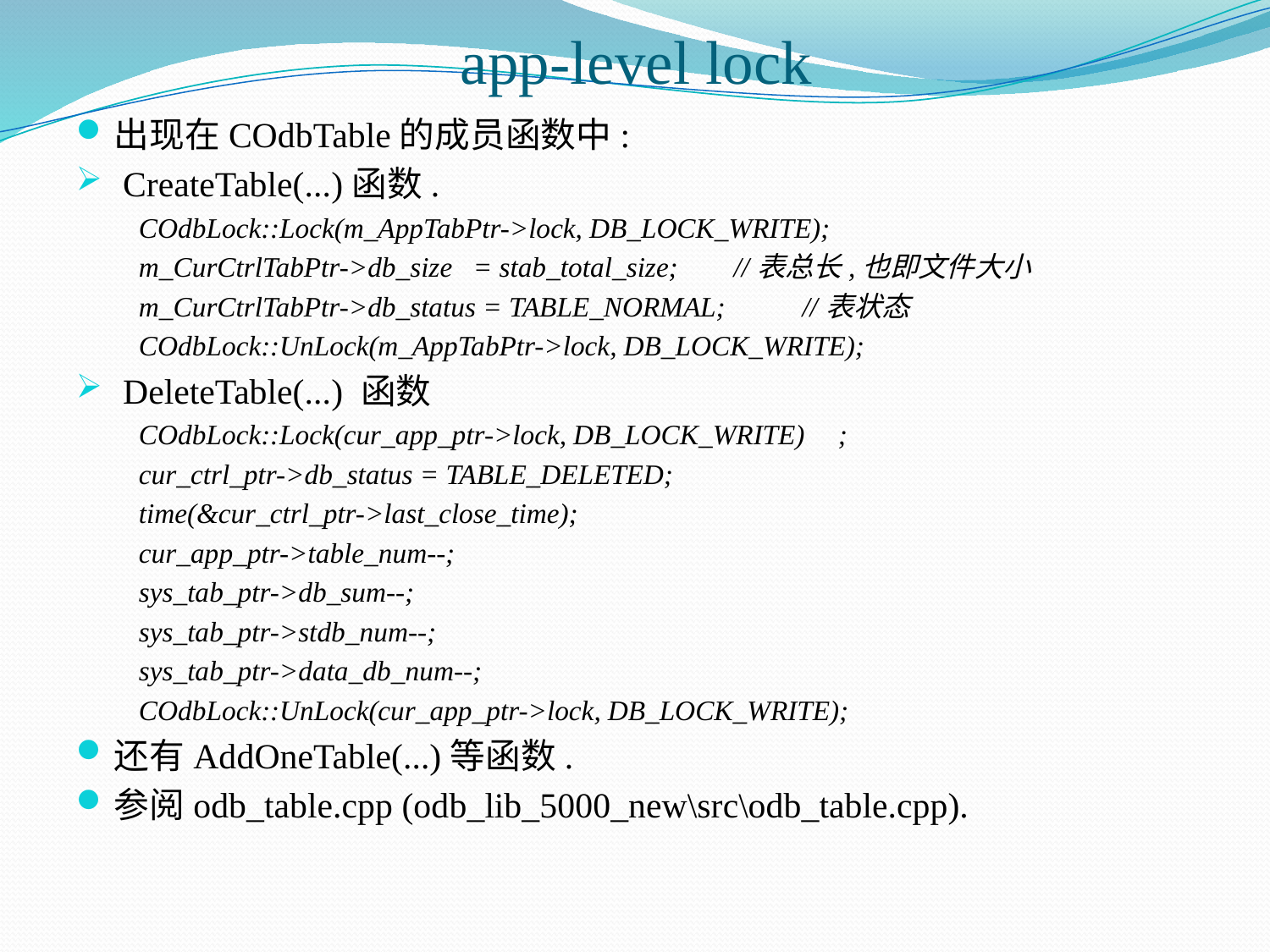

# app-level lock
出现在COdbTable的成员函数中:
 CreateTable(...)函数.
         COdbLock::Lock(m_AppTabPtr->lock, DB_LOCK_WRITE);
         m_CurCtrlTabPtr->db_size   = stab_total_size;        //表总长,也即文件大小
         m_CurCtrlTabPtr->db_status = TABLE_NORMAL;           //表状态
         COdbLock::UnLock(m_AppTabPtr->lock, DB_LOCK_WRITE);
 DeleteTable(...) 函数
         COdbLock::Lock(cur_app_ptr->lock, DB_LOCK_WRITE)	;
         cur_ctrl_ptr->db_status = TABLE_DELETED;
         time(&cur_ctrl_ptr->last_close_time);
         cur_app_ptr->table_num--;
         sys_tab_ptr->db_sum--;
         sys_tab_ptr->stdb_num--;
         sys_tab_ptr->data_db_num--;
         COdbLock::UnLock(cur_app_ptr->lock, DB_LOCK_WRITE);
还有AddOneTable(...)等函数.
参阅odb_table.cpp (odb_lib_5000_new\src\odb_table.cpp).